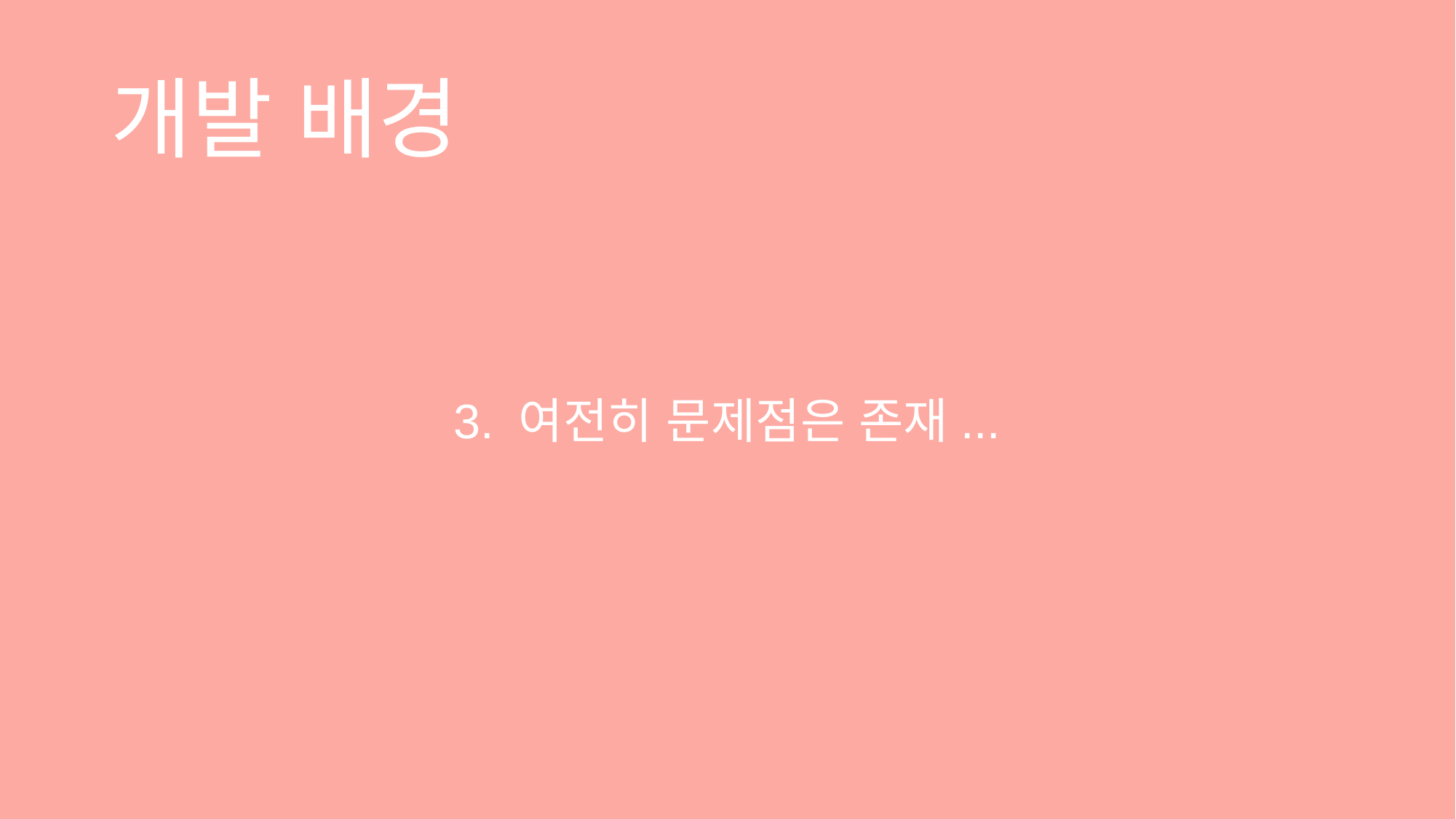

# 개발 배경
3. 여전히 문제점은 존재...